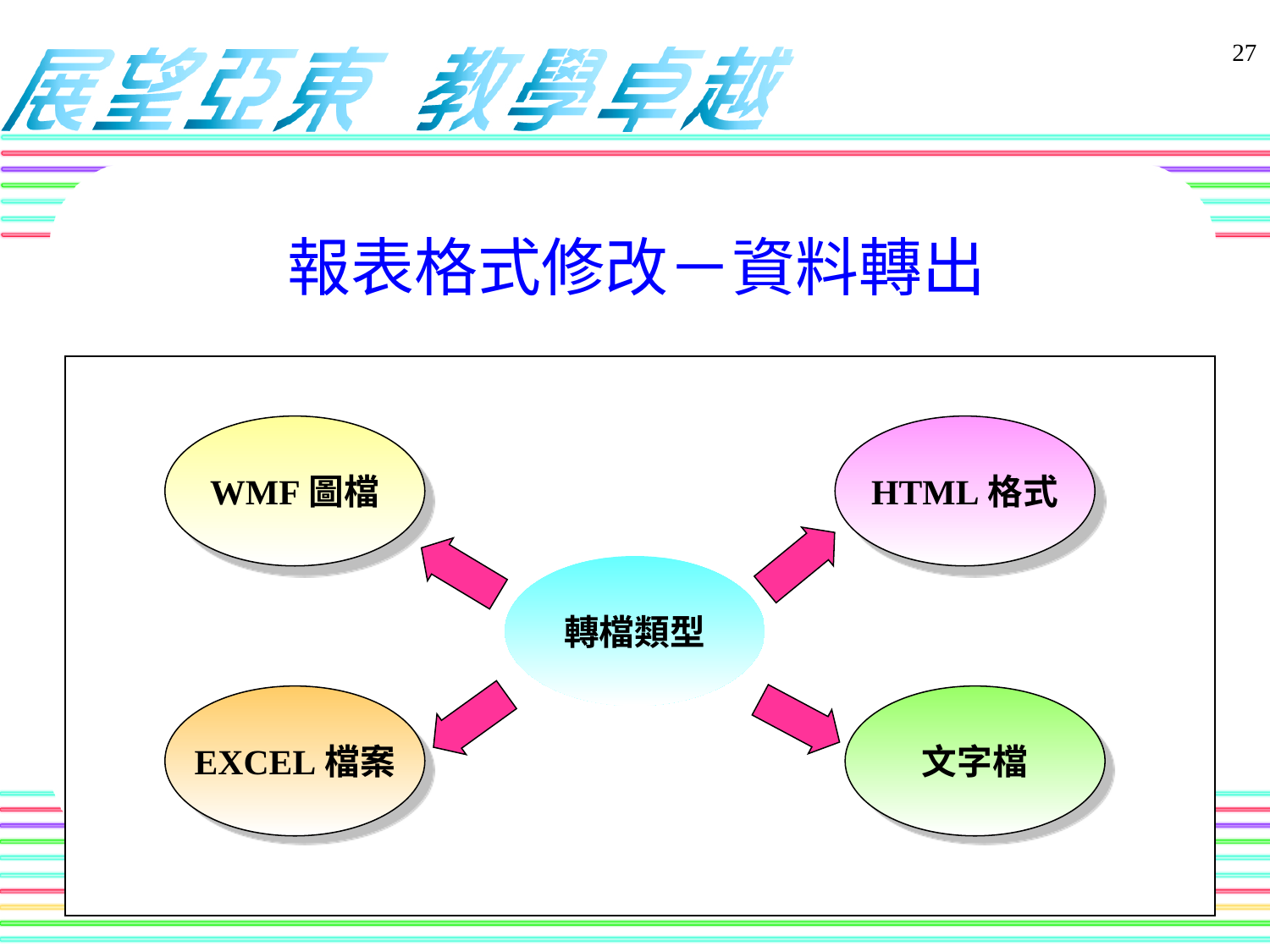

27
# 報表格式修改－資料轉出

WMF圖檔
HTML格式

轉檔類型
EXCEL檔案
文字檔